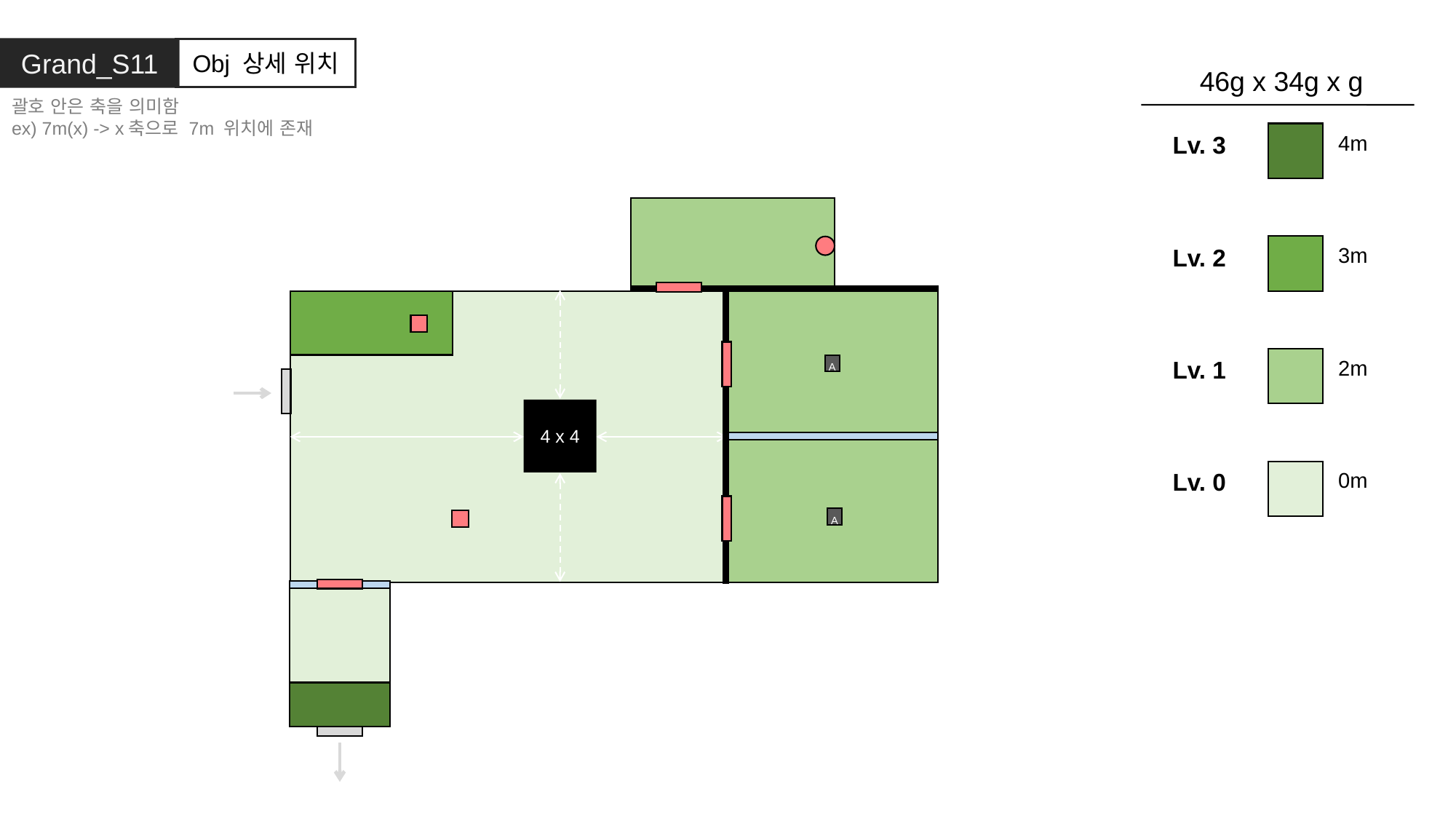

Grand_S11
Obj 상세 위치
46g x 34g x g
괄호 안은 축을 의미함
ex) 7m(x) -> x축으로 7m 위치에 존재

Lv. 3
4m

Lv. 2
3m

Lv. 1
2m
A

4 x 4

Lv. 0

0m

A